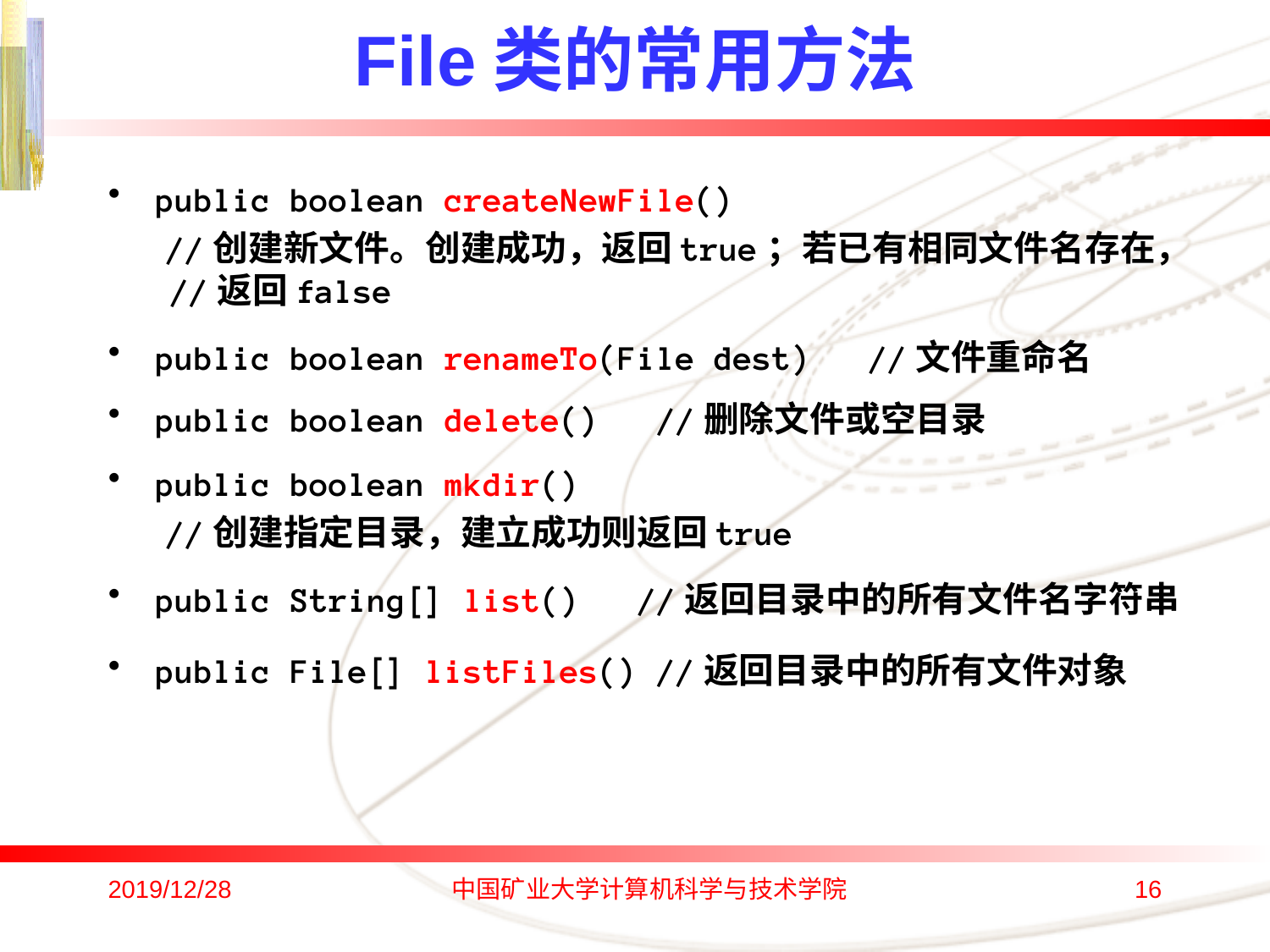

# File类的常用方法
public boolean createNewFile()
   //创建新文件。创建成功，返回true；若已有相同文件名存在，//返回false

public boolean renameTo(File dest)   //文件重命名

public boolean delete()   //删除文件或空目录

public boolean mkdir()
   //创建指定目录，建立成功则返回true

public String[] list()   //返回目录中的所有文件名字符串

public File[] listFiles() //返回目录中的所有文件对象

2019/12/28
中国矿业大学计算机科学与技术学院
16